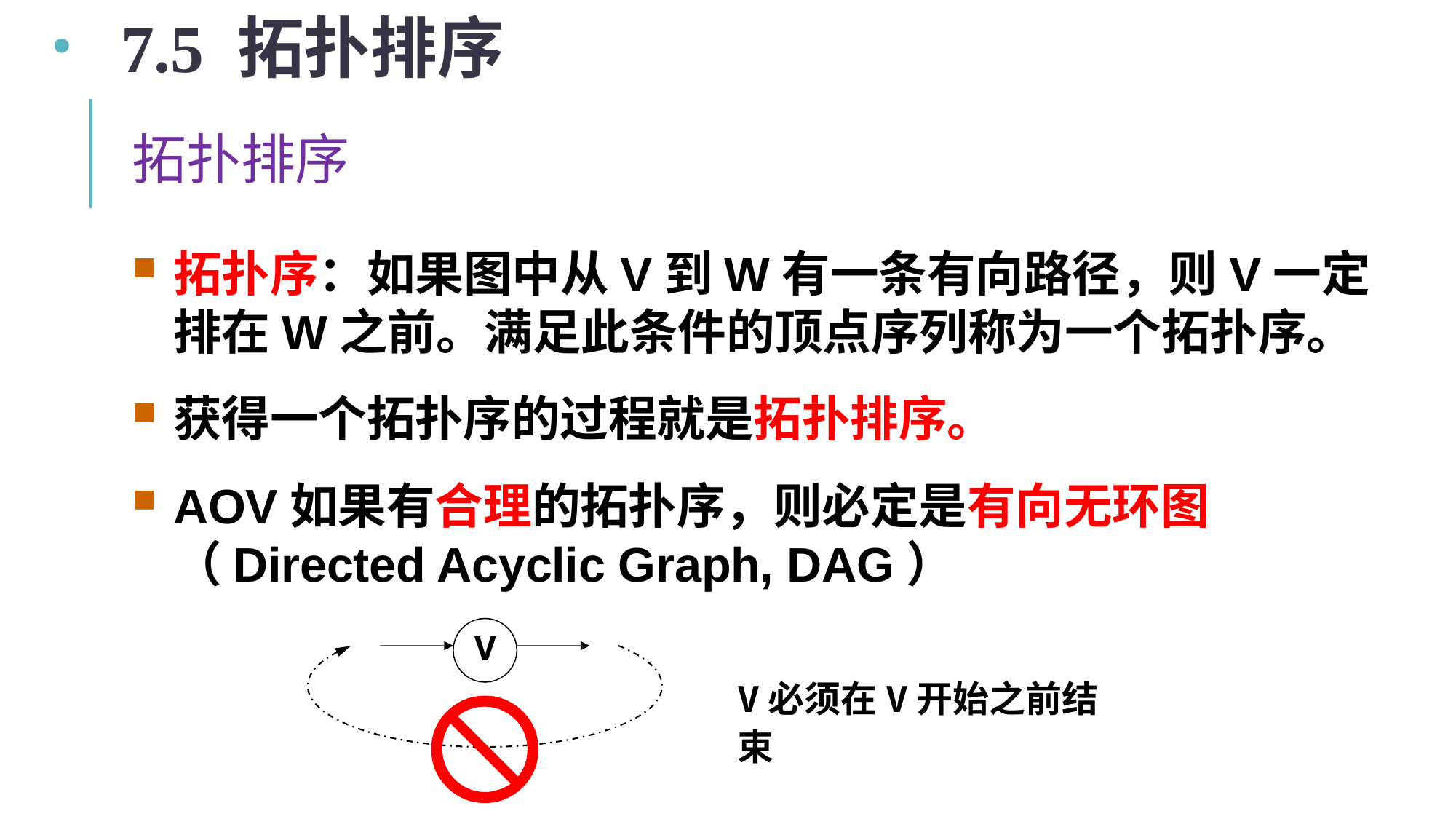

7.5 拓扑排序

拓扑排序
拓扑序：如果图中从V到W有一条有向路径，则V一定排在W之前。满足此条件的顶点序列称为一个拓扑序。
获得一个拓扑序的过程就是拓扑排序。
AOV如果有合理的拓扑序，则必定是有向无环图（Directed Acyclic Graph, DAG）

V

V必须在V开始之前结束